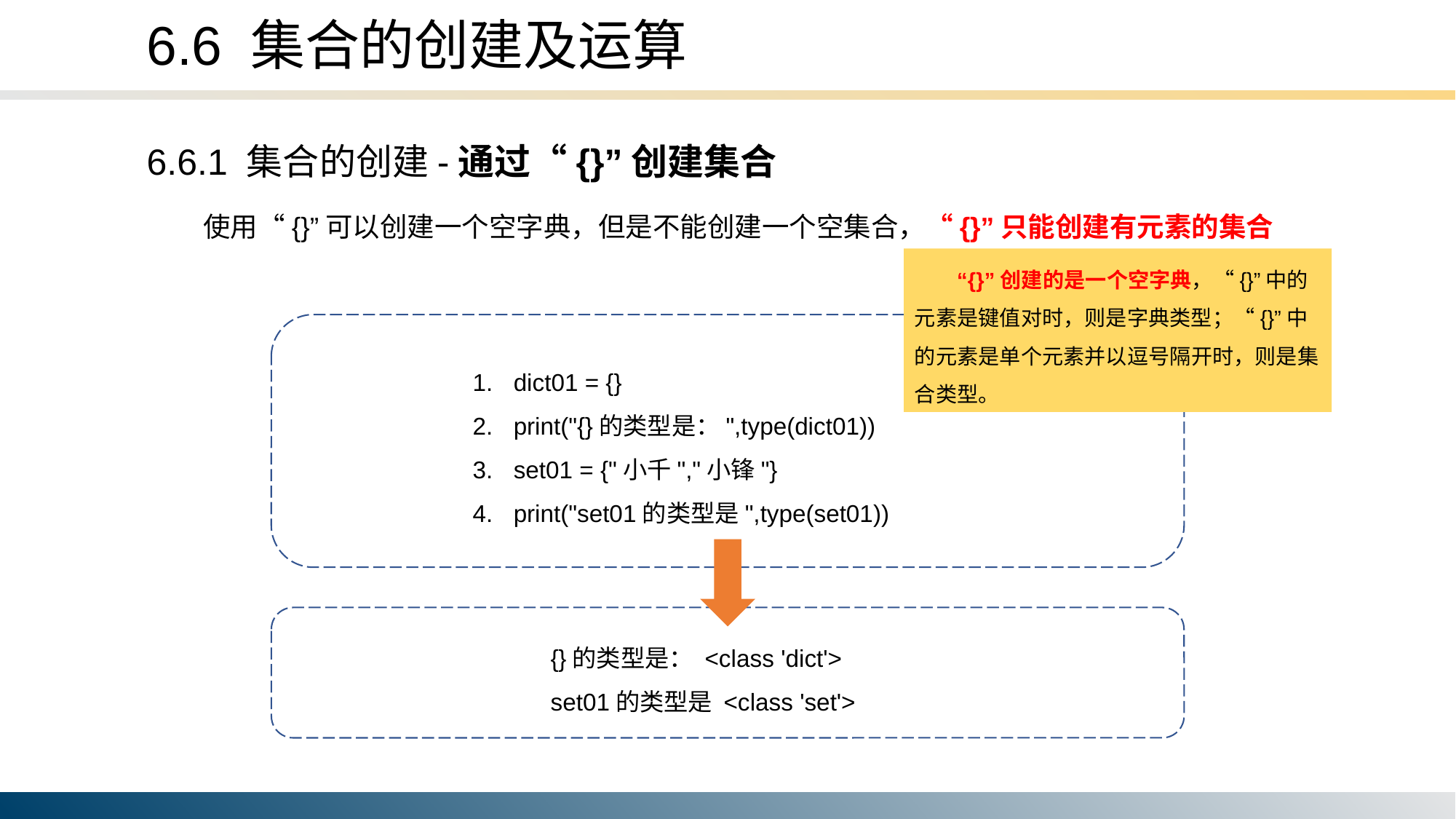

6.6 集合的创建及运算
6.6.1 集合的创建-通过“{}”创建集合
使用“{}”可以创建一个空字典，但是不能创建一个空集合，“{}”只能创建有元素的集合
“{}”创建的是一个空字典，“{}”中的元素是键值对时，则是字典类型；“{}”中的元素是单个元素并以逗号隔开时，则是集合类型。

dict01 = {}
print("{}的类型是：",type(dict01))
set01 = {"小千","小锋"}
print("set01的类型是",type(set01))

{}的类型是： <class 'dict'>
set01的类型是 <class 'set'>